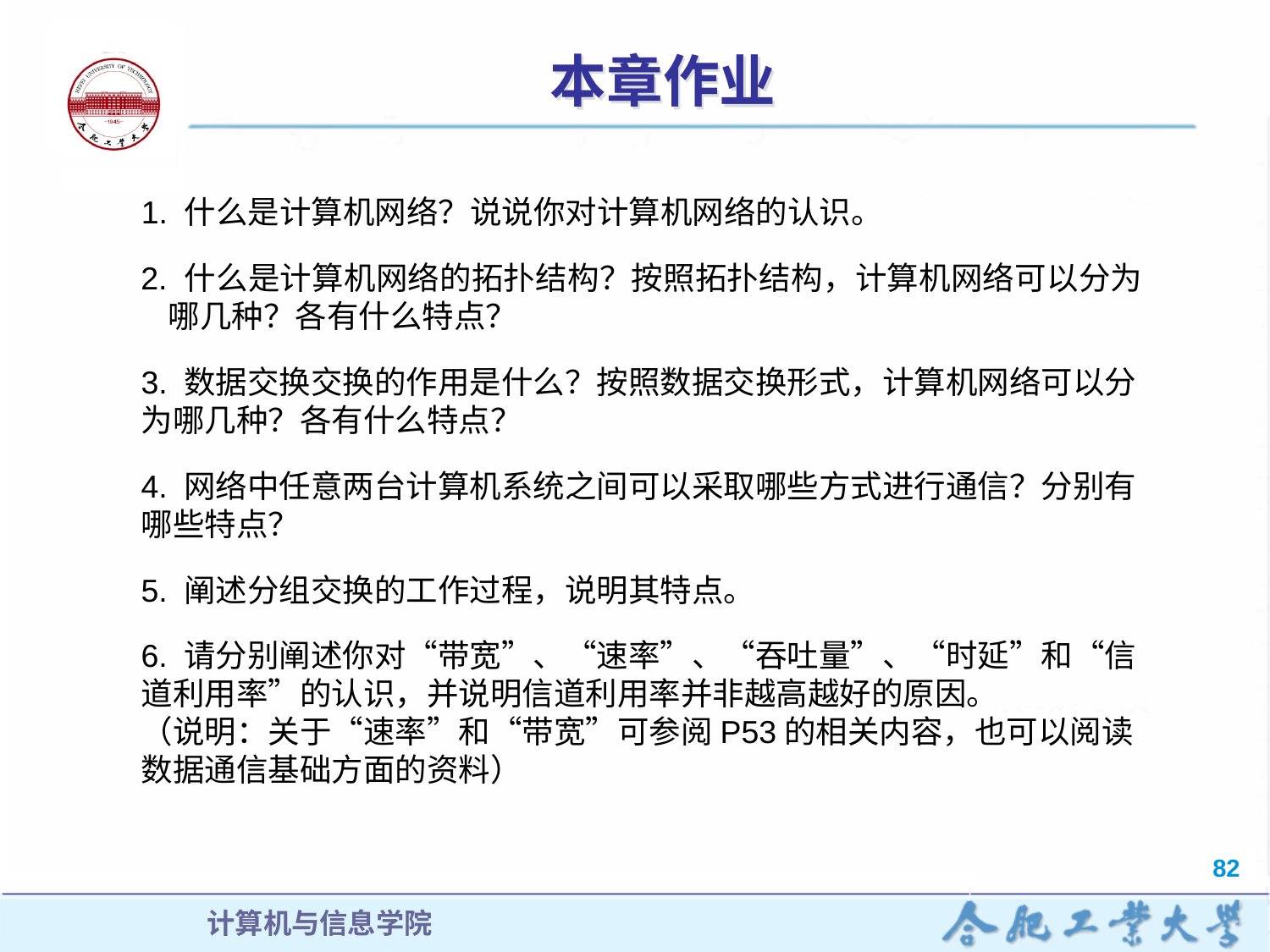

# 本章作业
1. 什么是计算机网络？说说你对计算机网络的认识。
2. 什么是计算机网络的拓扑结构？按照拓扑结构，计算机网络可以分为哪几种？各有什么特点？
3. 数据交换交换的作用是什么？按照数据交换形式，计算机网络可以分为哪几种？各有什么特点？
4. 网络中任意两台计算机系统之间可以采取哪些方式进行通信？分别有哪些特点？
5. 阐述分组交换的工作过程，说明其特点。
6. 请分别阐述你对“带宽”、“速率”、“吞吐量”、“时延”和“信道利用率”的认识，并说明信道利用率并非越高越好的原因。
（说明：关于“速率”和“带宽”可参阅P53的相关内容，也可以阅读数据通信基础方面的资料）